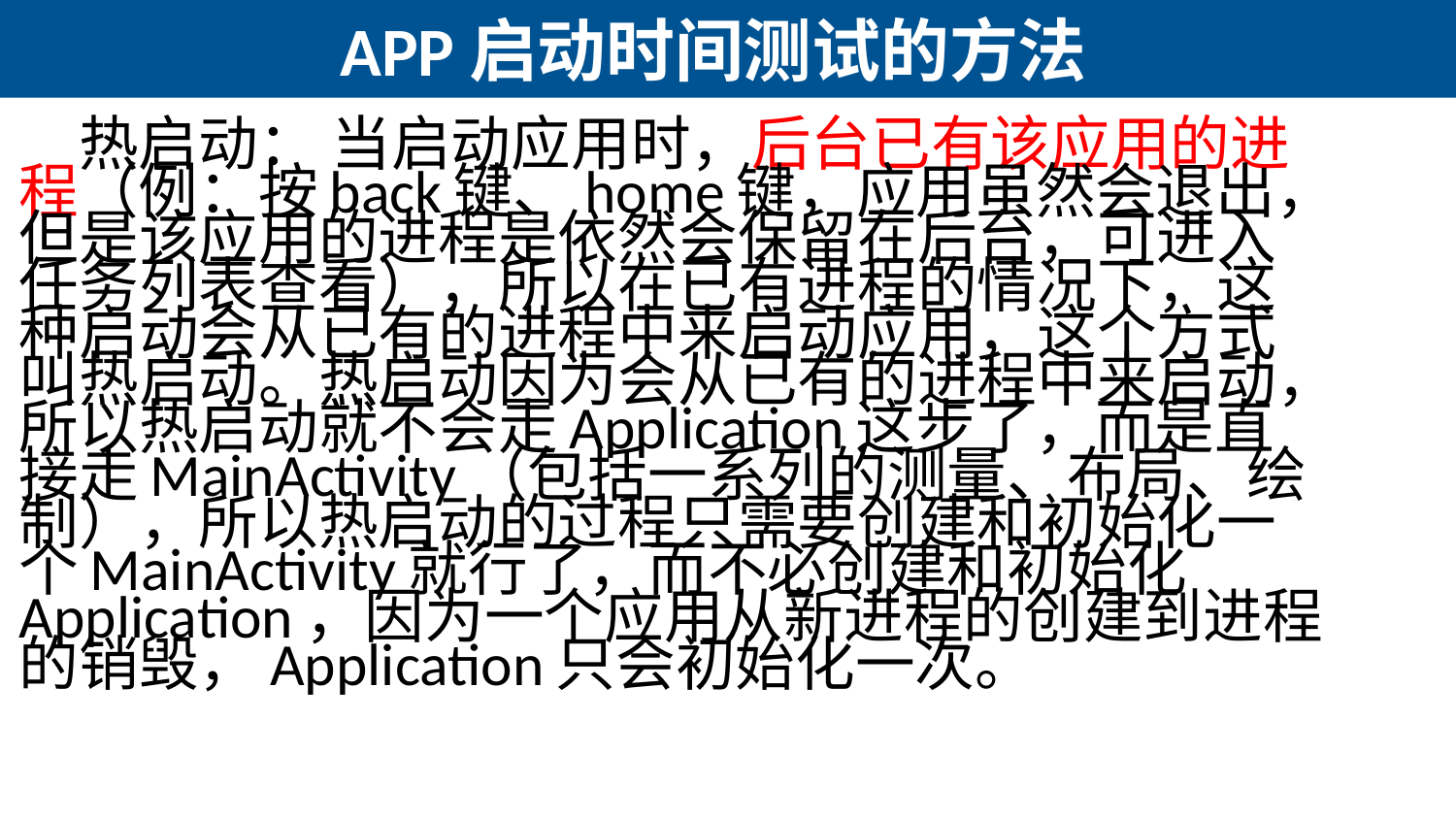

# APP启动时间测试的方法
    热启动： 当启动应用时，后台已有该应用的进程（例：按back键、home键，应用虽然会退出，但是该应用的进程是依然会保留在后台，可进入任务列表查看），所以在已有进程的情况下，这种启动会从已有的进程中来启动应用，这个方式叫热启动。热启动因为会从已有的进程中来启动，所以热启动就不会走Application这步了，而是直接走MainActivity（包括一系列的测量、布局、绘制），所以热启动的过程只需要创建和初始化一个MainActivity就行了，而不必创建和初始化Application，因为一个应用从新进程的创建到进程的销毁，Application只会初始化一次。